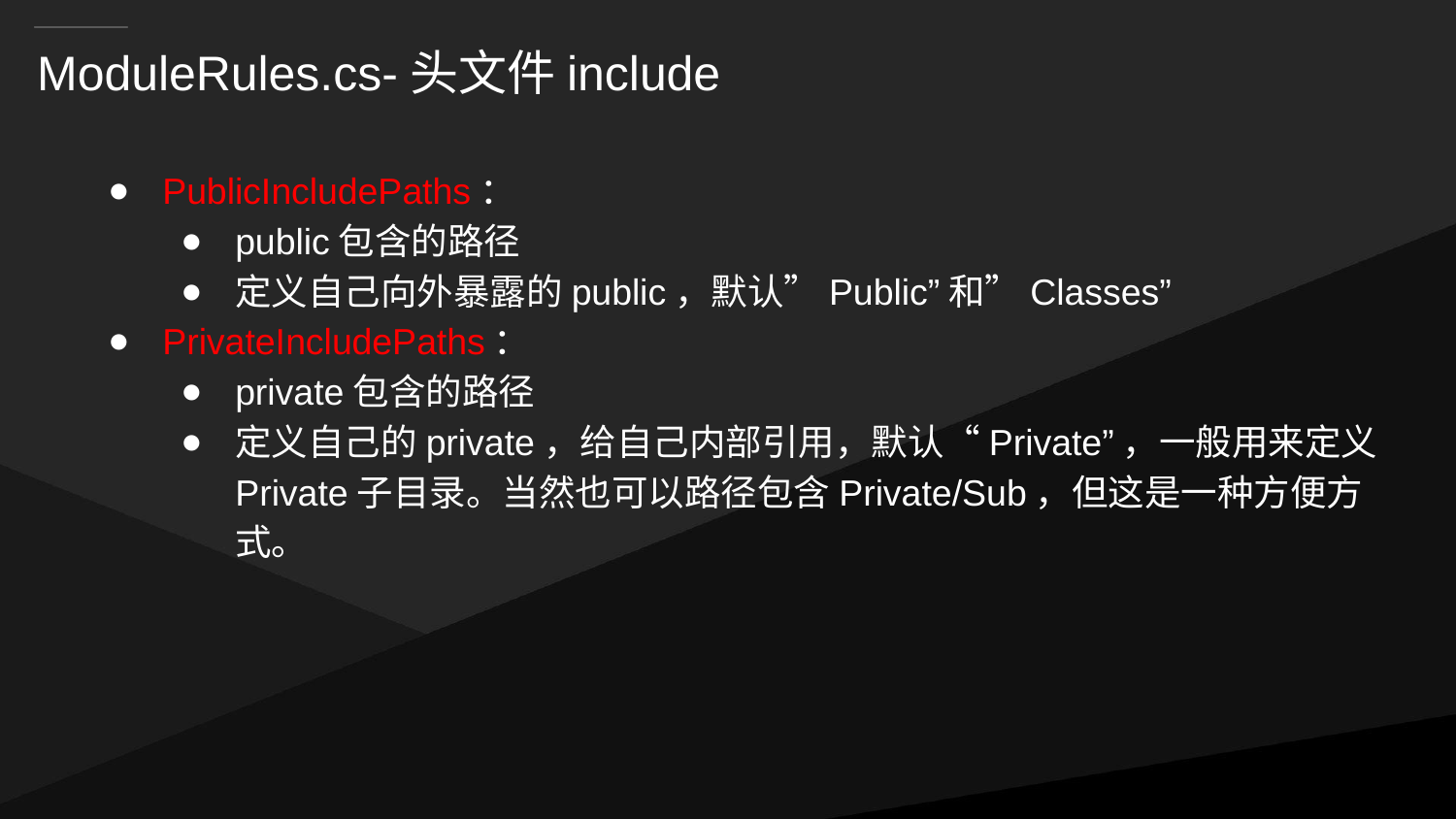

# ModuleRules.cs-头文件include

PublicIncludePaths：
public包含的路径
定义自己向外暴露的public，默认”Public”和”Classes”
PrivateIncludePaths：
private包含的路径
定义自己的private，给自己内部引用，默认“Private”，一般用来定义Private子目录。当然也可以路径包含Private/Sub，但这是一种方便方式。